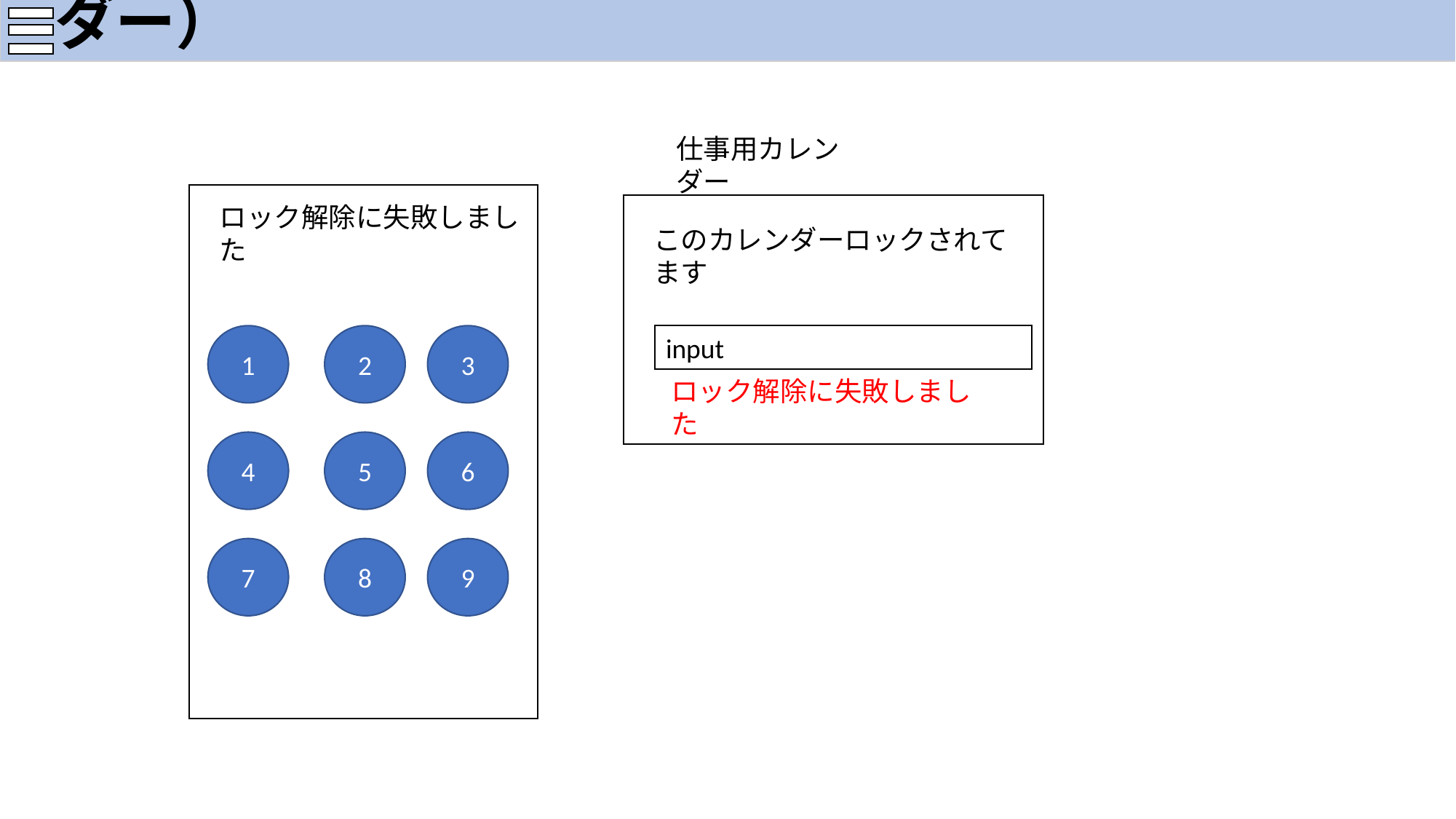

ハンバーガー開く前のページ（マス目カレンダー）

仕事用カレンダー

ロック解除に失敗しました

このカレンダーロックされてます
input
3
2
1
ロック解除に失敗しました
6
5
4
9
8
7